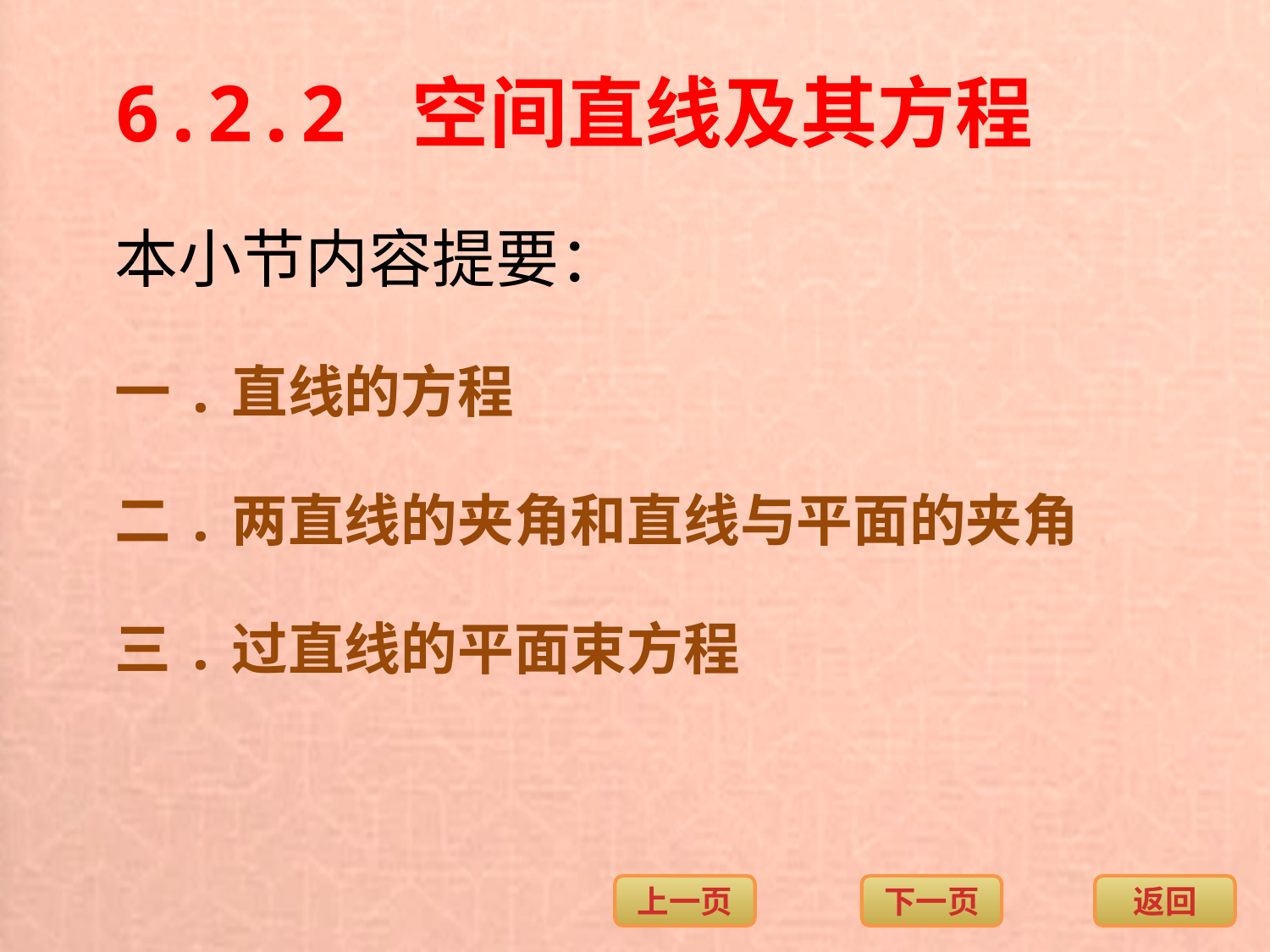

6.2.2 空间直线及其方程
本小节内容提要：
一.直线的方程
二.两直线的夹角和直线与平面的夹角
三.过直线的平面束方程